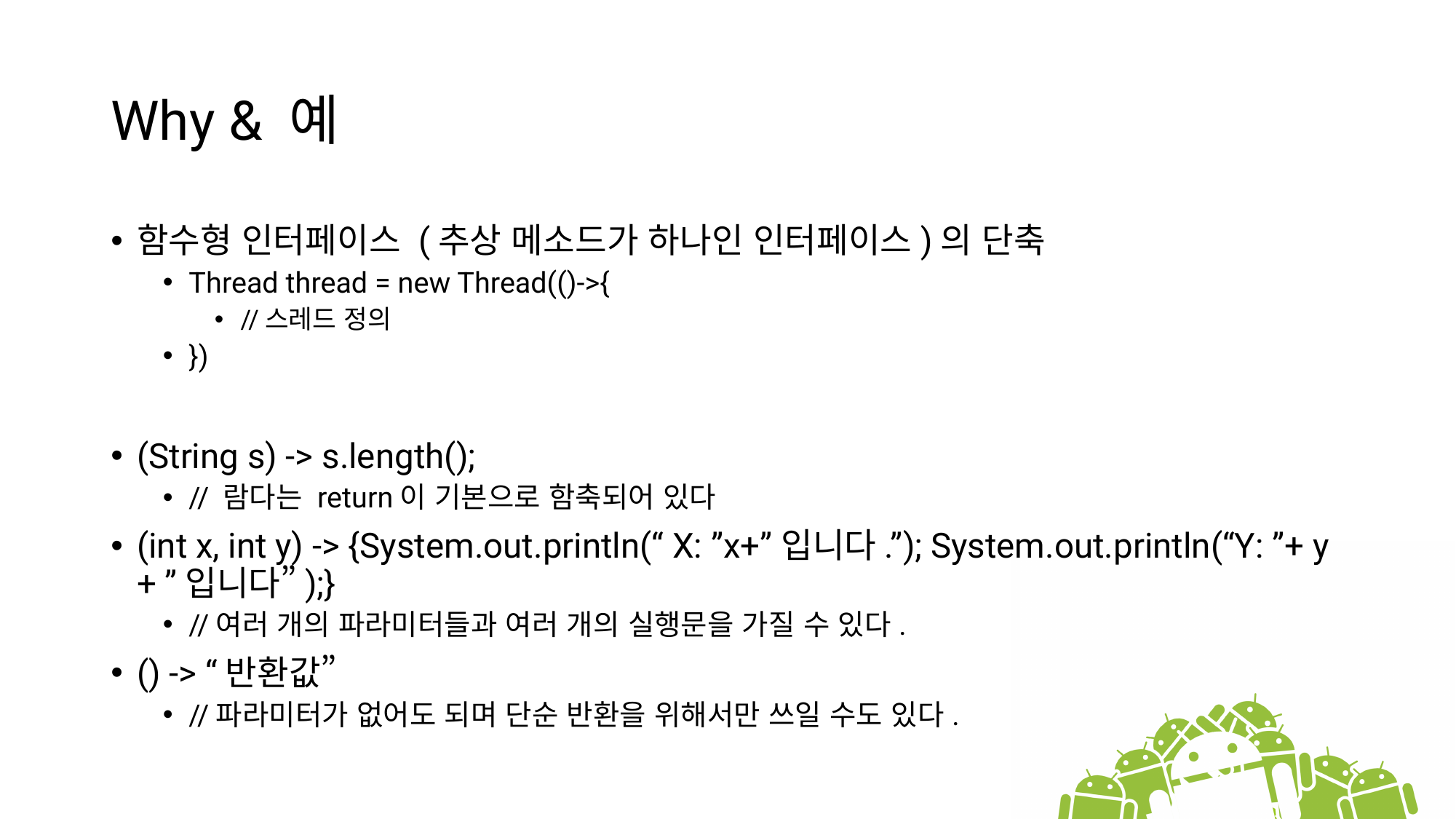

# Why & 예
함수형 인터페이스 (추상 메소드가 하나인 인터페이스)의 단축
Thread thread = new Thread(()->{
//스레드 정의
})

(String s) -> s.length();
// 람다는 return이 기본으로 함축되어 있다
(int x, int y) -> {System.out.println(“ X: ”x+”입니다.”); System.out.println(“Y: ”+ y + ”입니다”);}
//여러 개의 파라미터들과 여러 개의 실행문을 가질 수 있다.
() -> “반환값”
//파라미터가 없어도 되며 단순 반환을 위해서만 쓰일 수도 있다.